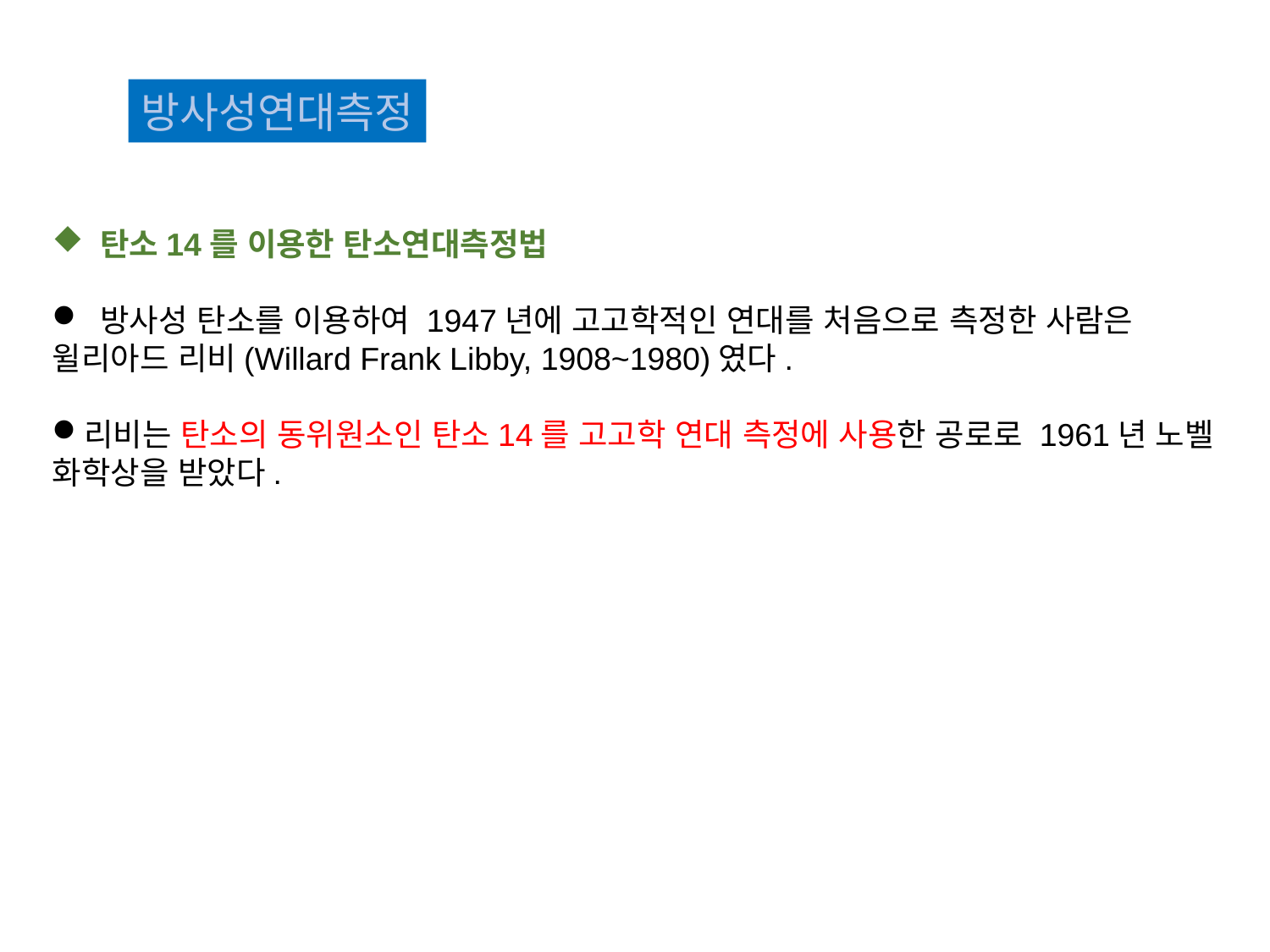

방사성연대측정
 탄소14를 이용한 탄소연대측정법

 방사성 탄소를 이용하여 1947년에 고고학적인 연대를 처음으로 측정한 사람은 윌리아드 리비(Willard Frank Libby, 1908~1980)였다.

리비는 탄소의 동위원소인 탄소14를 고고학 연대 측정에 사용한 공로로 1961년 노벨 화학상을 받았다.